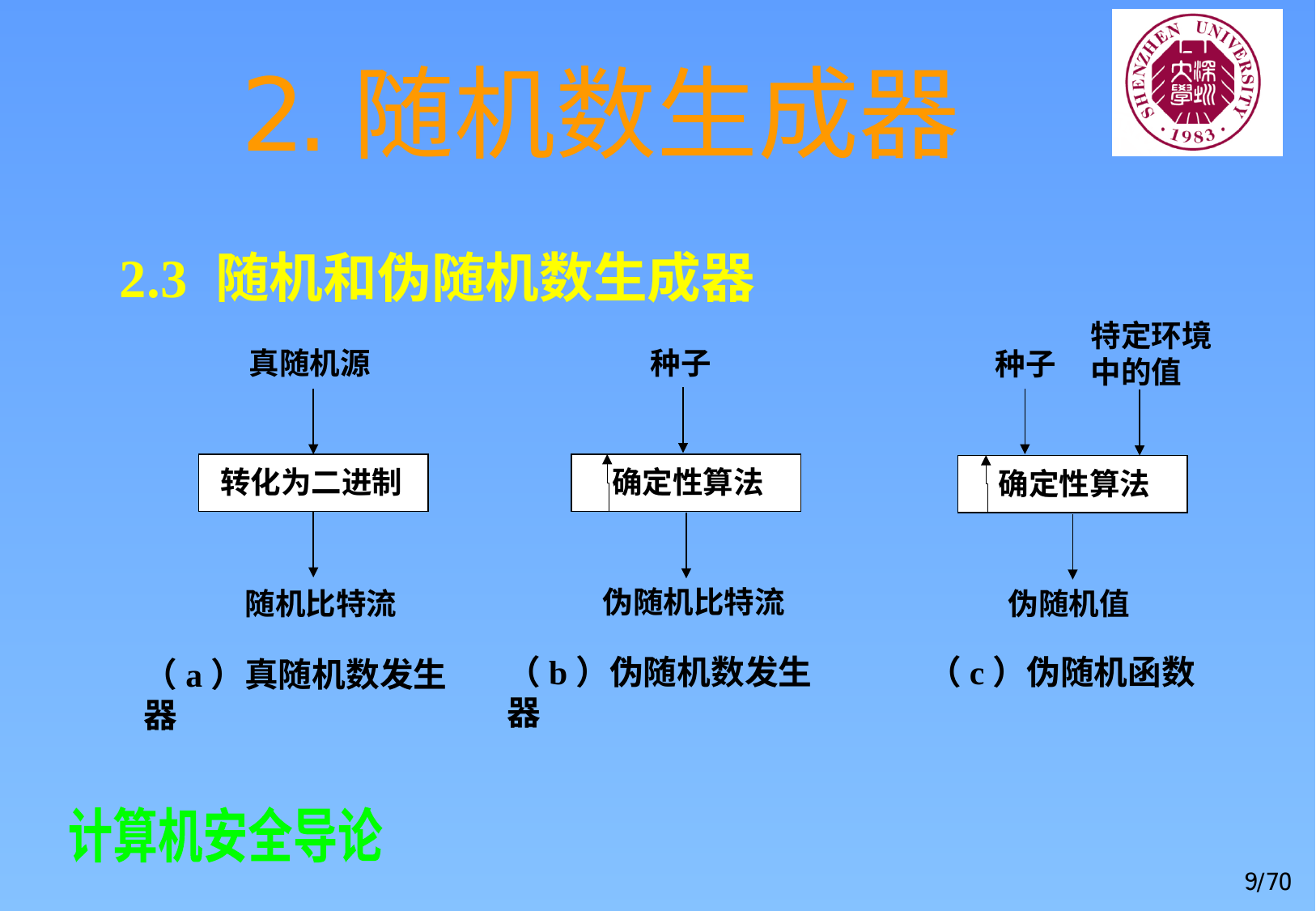

# 2.随机数生成器
2.3 随机和伪随机数生成器
特定环境
中的值
真随机源
种子
种子

转化为二进制
确定性算法
确定性算法
伪随机比特流
随机比特流
伪随机值
（c）伪随机函数
（b）伪随机数发生器
（a）真随机数发生器
9/70